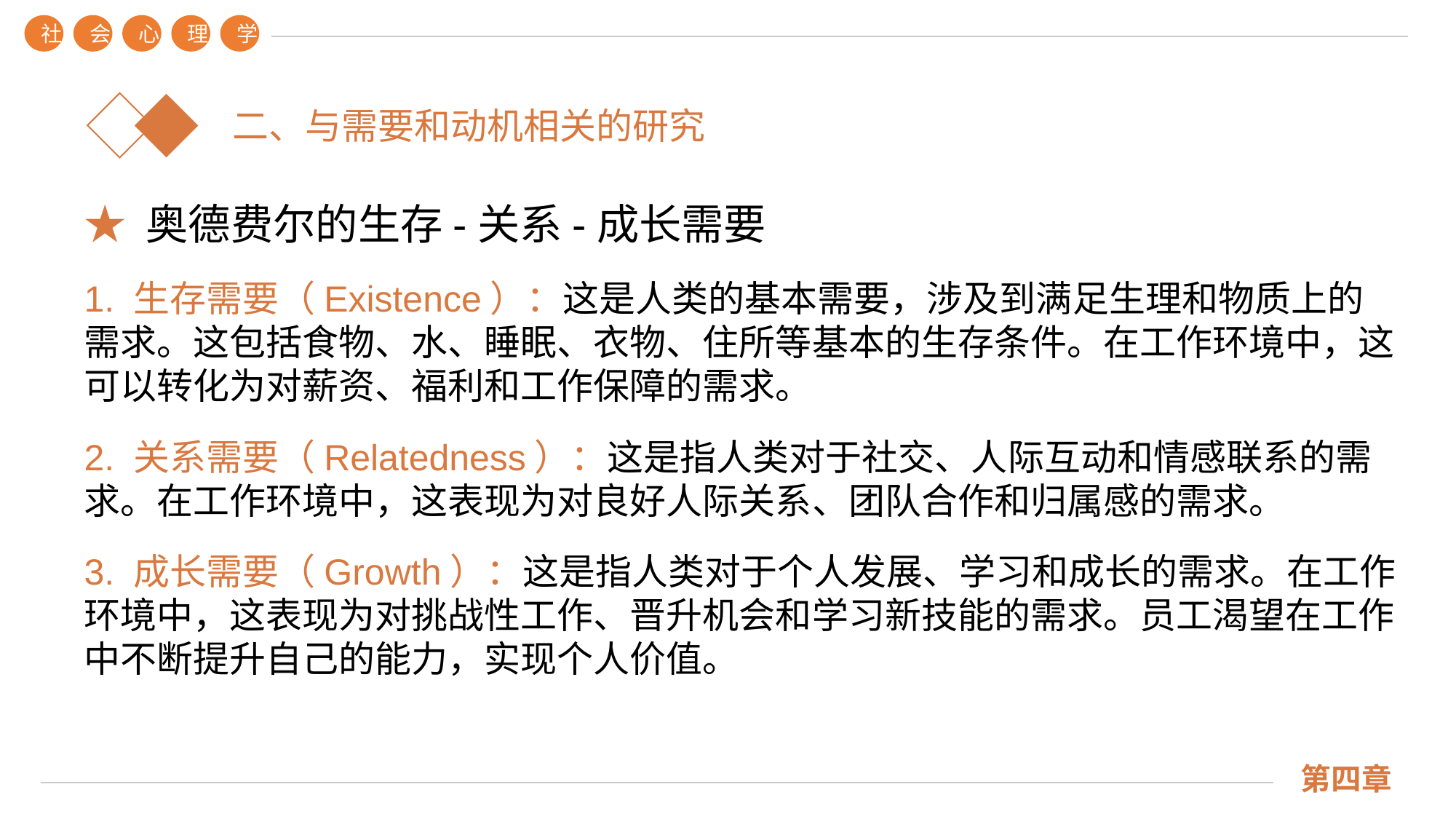

社
会
心
理
学

二、与需要和动机相关的研究

★ 奥德费尔的生存-关系-成长需要
1. 生存需要（Existence）：这是人类的基本需要，涉及到满足生理和物质上的需求。这包括食物、水、睡眠、衣物、住所等基本的生存条件。在工作环境中，这可以转化为对薪资、福利和工作保障的需求。
2. 关系需要（Relatedness）：这是指人类对于社交、人际互动和情感联系的需求。在工作环境中，这表现为对良好人际关系、团队合作和归属感的需求。
3. 成长需要（Growth）：这是指人类对于个人发展、学习和成长的需求。在工作环境中，这表现为对挑战性工作、晋升机会和学习新技能的需求。员工渴望在工作中不断提升自己的能力，实现个人价值。
第四章